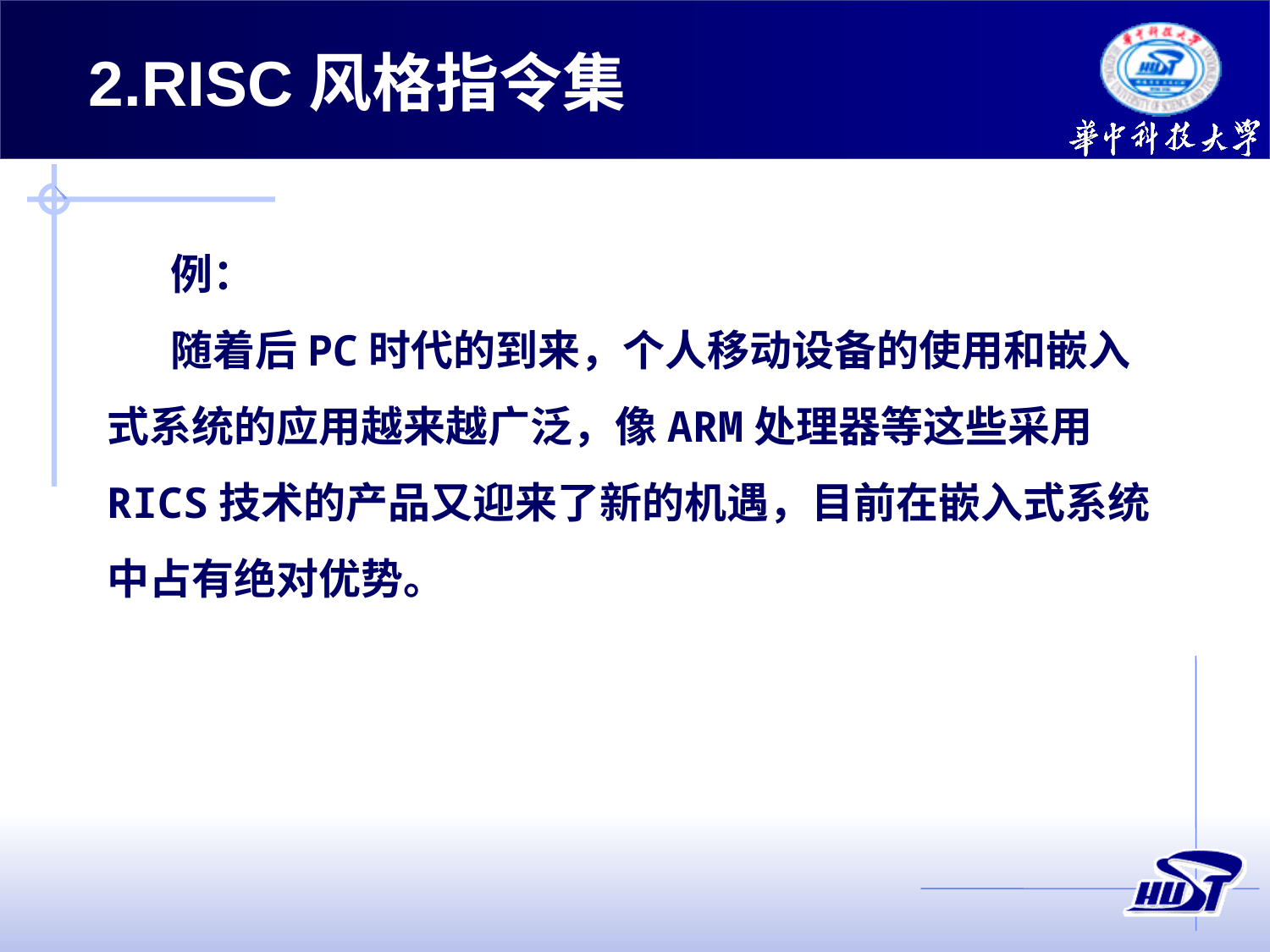

2.RISC风格指令集
例：
随着后PC时代的到来，个人移动设备的使用和嵌入式系统的应用越来越广泛，像ARM处理器等这些采用RICS技术的产品又迎来了新的机遇，目前在嵌入式系统中占有绝对优势。